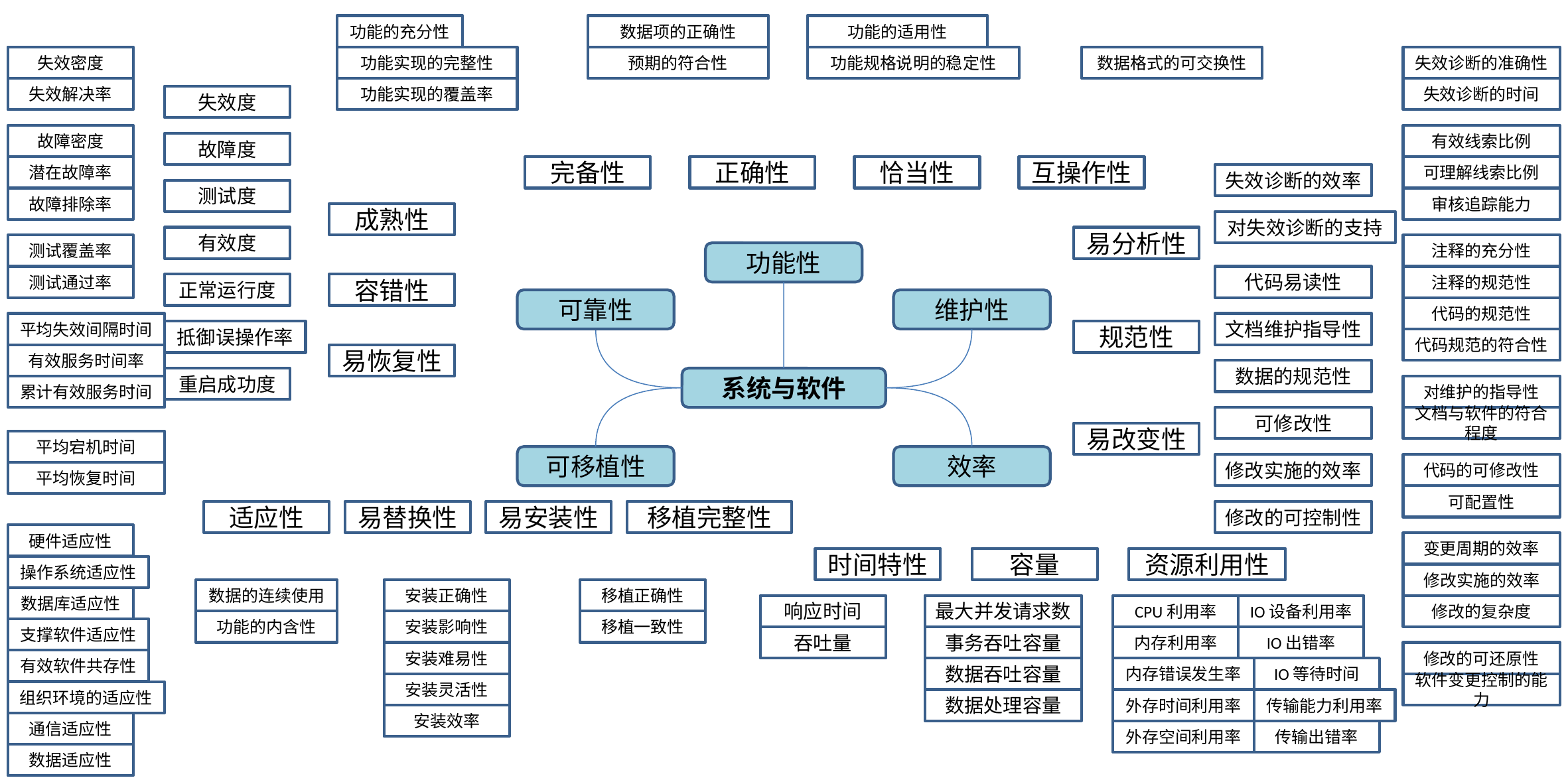

功能的充分性
数据项的正确性
功能的适用性
失效密度
功能实现的完整性
预期的符合性
功能规格说明的稳定性
数据格式的可交换性
失效诊断的准确性
失效解决率
功能实现的覆盖率
失效诊断的时间
失效度
故障密度
有效线索比例
故障度
潜在故障率
完备性
正确性
恰当性
互操作性
可理解线索比例
失效诊断的效率
测试度
故障排除率
审核追踪能力
成熟性
对失效诊断的支持
有效度
易分析性
测试覆盖率
注释的充分性
功能性
测试通过率
代码易读性
注释的规范性
正常运行度
容错性
可靠性
维护性
代码的规范性
平均失效间隔时间
文档维护指导性
抵御误操作率
规范性
代码规范的符合性
有效服务时间率
易恢复性
数据的规范性
重启成功度
系统与软件
累计有效服务时间
对维护的指导性
可修改性
文档与软件的符合程度
易改变性
平均宕机时间
可移植性
效率
修改实施的效率
代码的可修改性
平均恢复时间
可配置性
适应性
易替换性
易安装性
移植完整性
修改的可控制性
硬件适应性
变更周期的效率
时间特性
容量
资源利用性
操作系统适应性
修改实施的效率
数据的连续使用
安装正确性
移植正确性
数据库适应性
响应时间
最大并发请求数
CPU利用率
IO设备利用率
修改的复杂度
功能的内含性
安装影响性
移植一致性
支撑软件适应性
吞吐量
事务吞吐容量
内存利用率
IO出错率
安装难易性
修改的可还原性
有效软件共存性
数据吞吐容量
内存错误发生率
IO等待时间
安装灵活性
软件变更控制的能力
组织环境的适应性
数据处理容量
外存时间利用率
传输能力利用率
安装效率
通信适应性
外存空间利用率
传输出错率
数据适应性